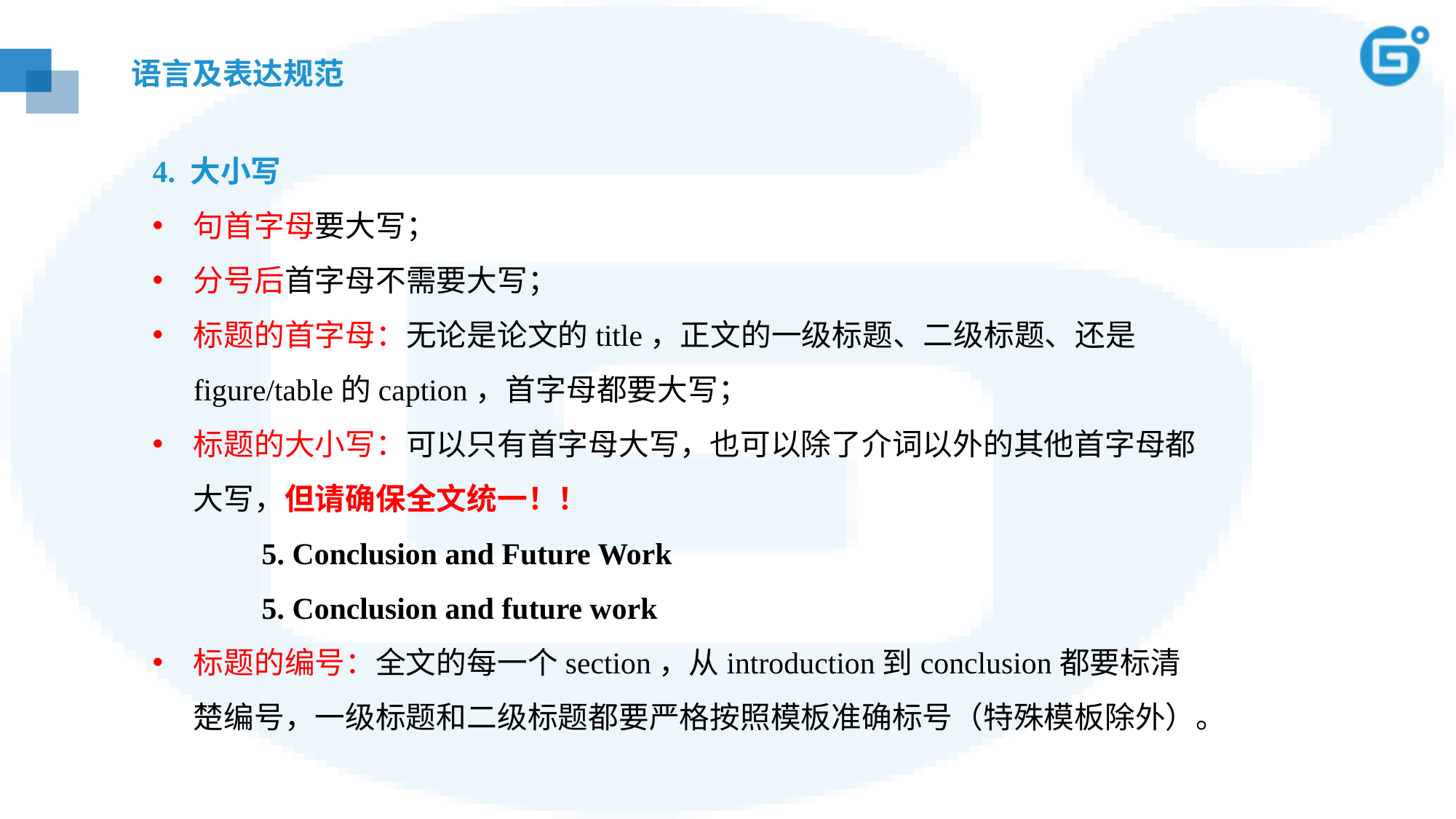

语言及表达规范
4. 大小写
句首字母要大写；
分号后首字母不需要大写；
标题的首字母：无论是论文的title，正文的一级标题、二级标题、还是figure/table的caption，首字母都要大写；
标题的大小写：可以只有首字母大写，也可以除了介词以外的其他首字母都大写，但请确保全文统一！！
  	5. Conclusion and Future Work
	5. Conclusion and future work
标题的编号：全文的每一个section，从introduction到conclusion都要标清楚编号，一级标题和二级标题都要严格按照模板准确标号（特殊模板除外）。